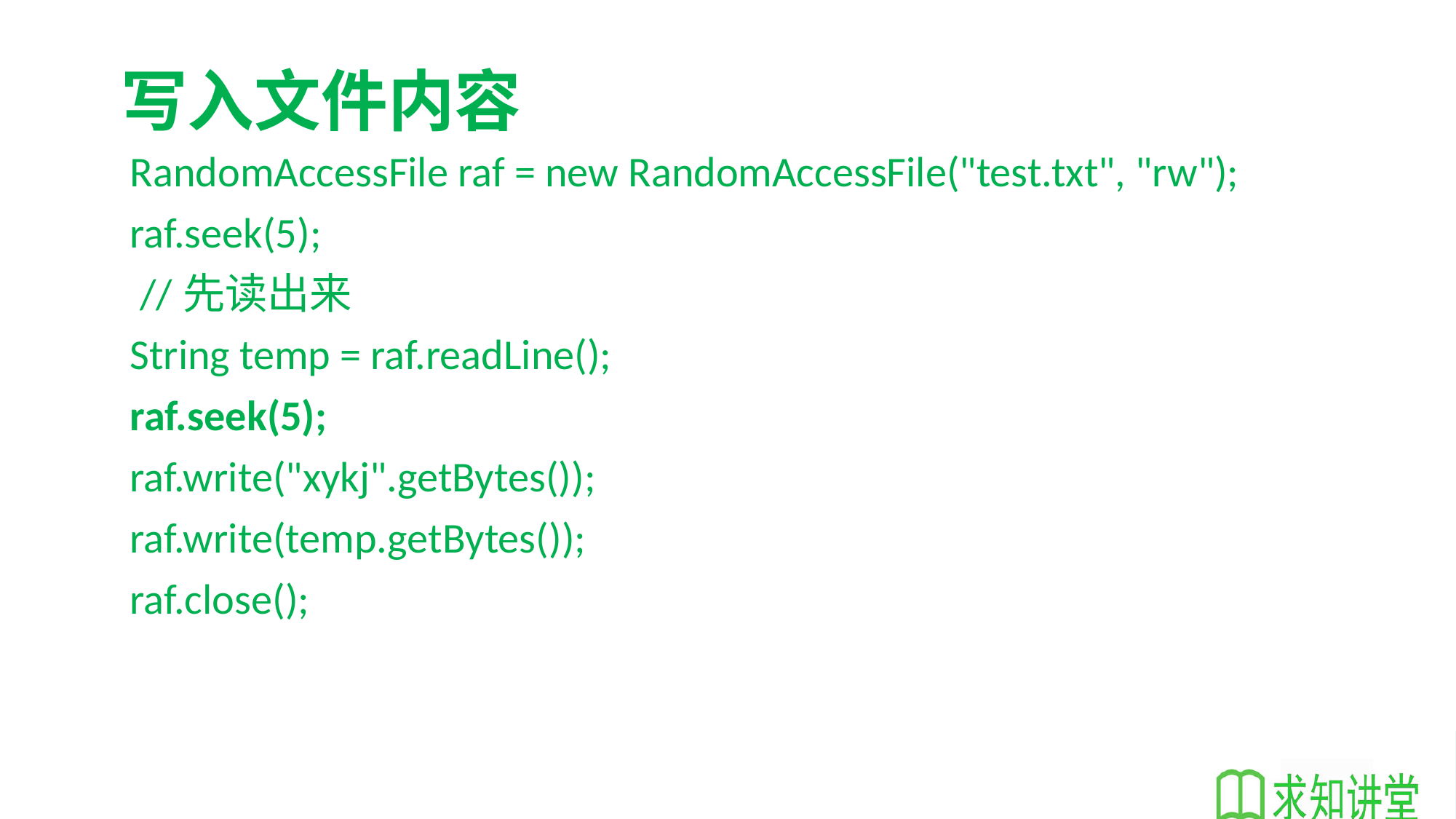

# 写入文件内容
  RandomAccessFile raf = new RandomAccessFile("test.txt", "rw");
  raf.seek(5);
   //先读出来
  String temp = raf.readLine();
  raf.seek(5);
  raf.write("xykj".getBytes());
  raf.write(temp.getBytes());
  raf.close();